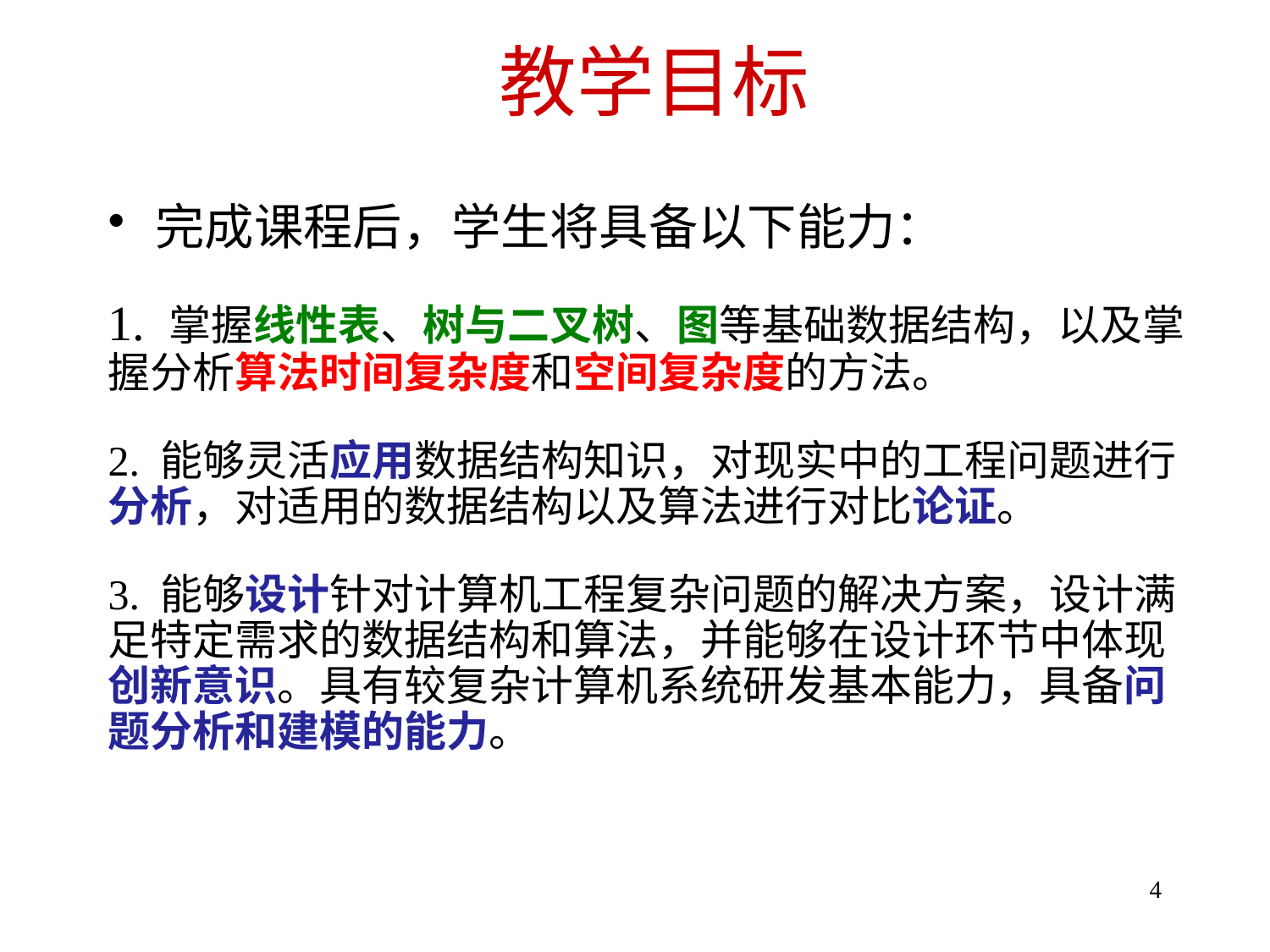

# 教学目标
完成课程后，学生将具备以下能力：
1. 掌握线性表、树与二叉树、图等基础数据结构，以及掌握分析算法时间复杂度和空间复杂度的方法。
2. 能够灵活应用数据结构知识，对现实中的工程问题进行分析，对适用的数据结构以及算法进行对比论证。
3. 能够设计针对计算机工程复杂问题的解决方案，设计满足特定需求的数据结构和算法，并能够在设计环节中体现创新意识。具有较复杂计算机系统研发基本能力，具备问题分析和建模的能力。
4